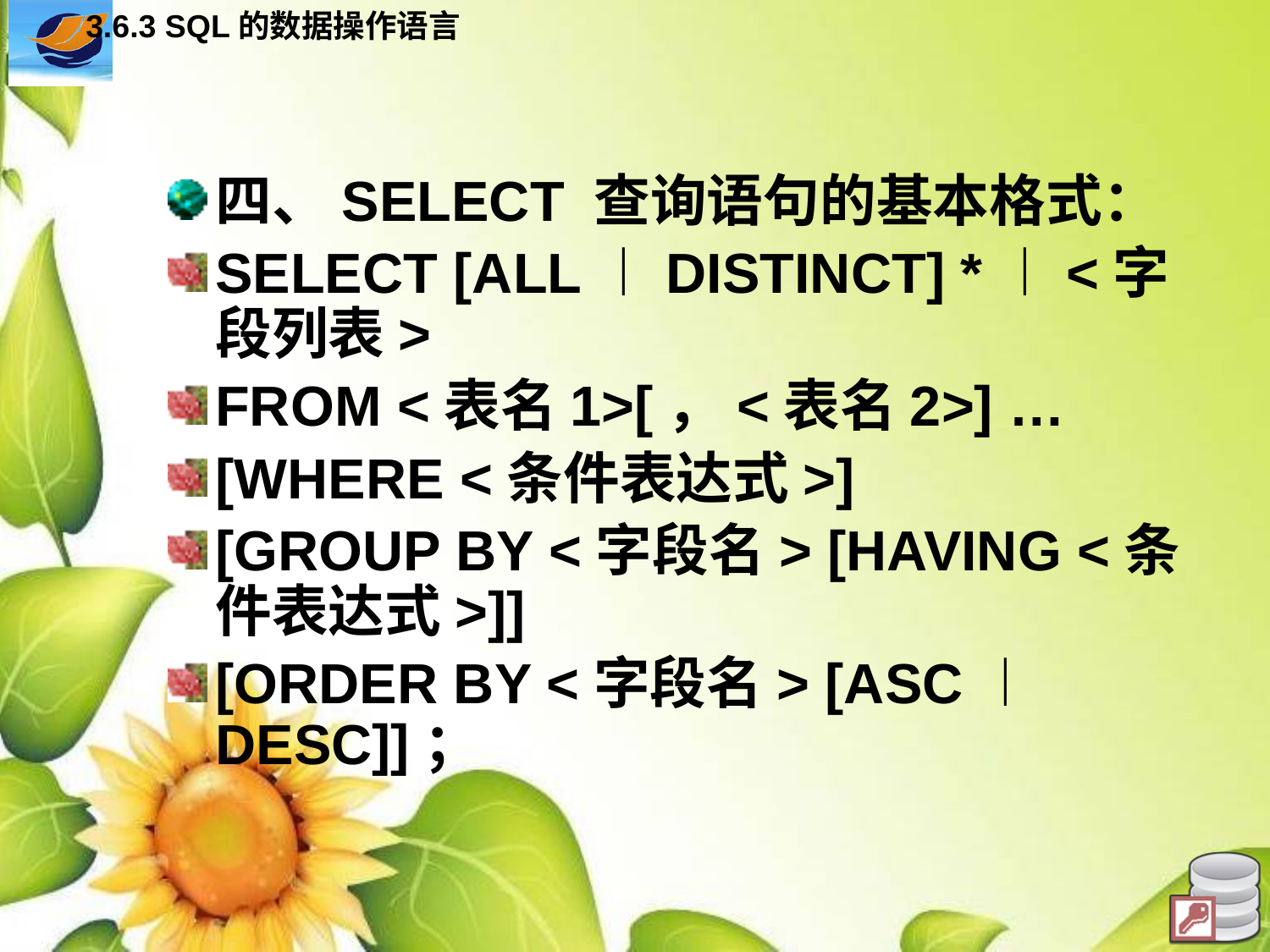

3.6.3 SQL的数据操作语言
四、SELECT 查询语句的基本格式：
SELECT [ALL︱DISTINCT] *︱<字段列表>
FROM <表名1>[，<表名2>] …
[WHERE <条件表达式>]
[GROUP BY <字段名> [HAVING <条件表达式>]]
[ORDER BY <字段名> [ASC︱DESC]]；